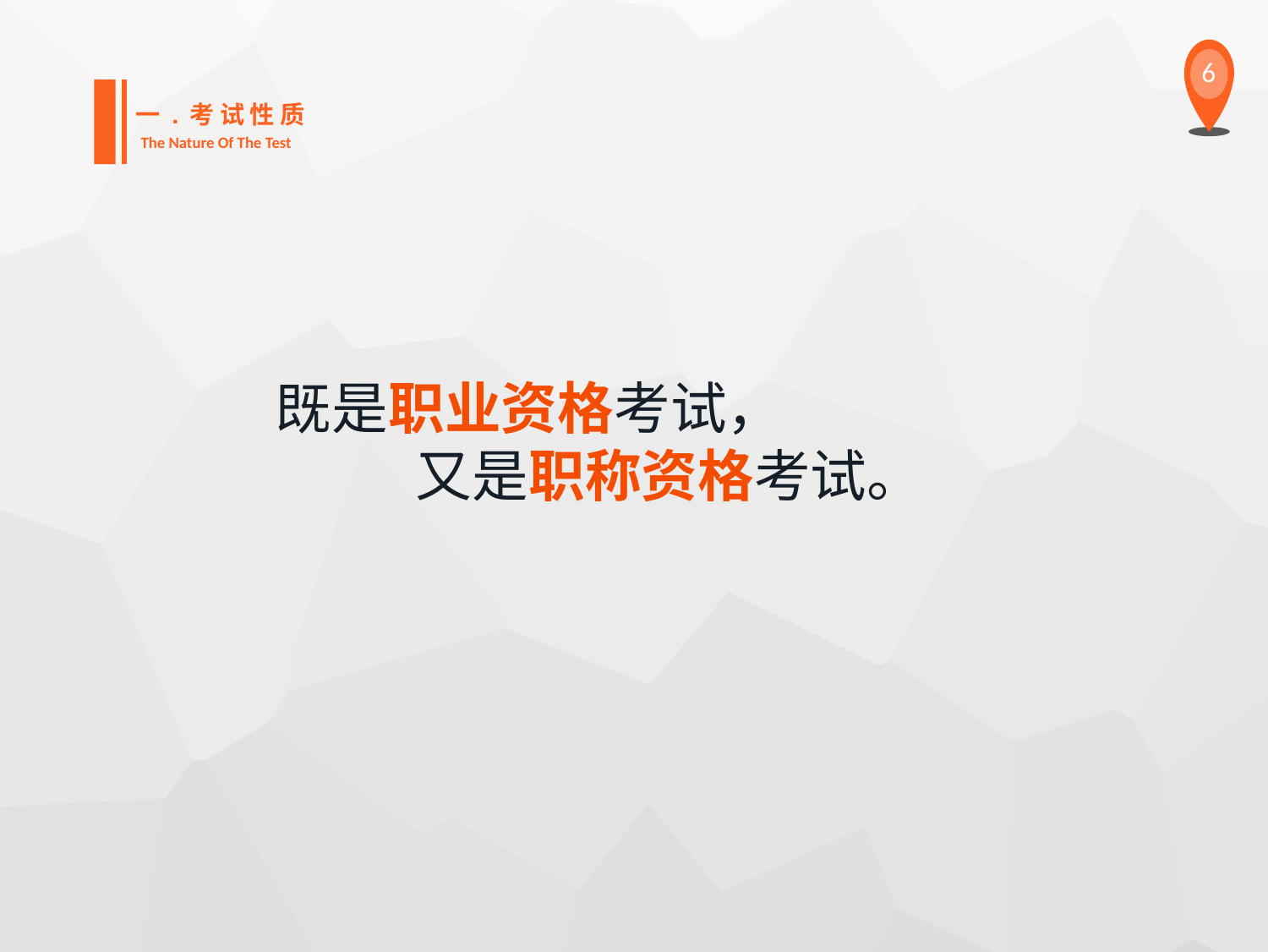

6

一.考试性质
The Nature Of The Test
既是职业资格考试，
          又是职称资格考试。